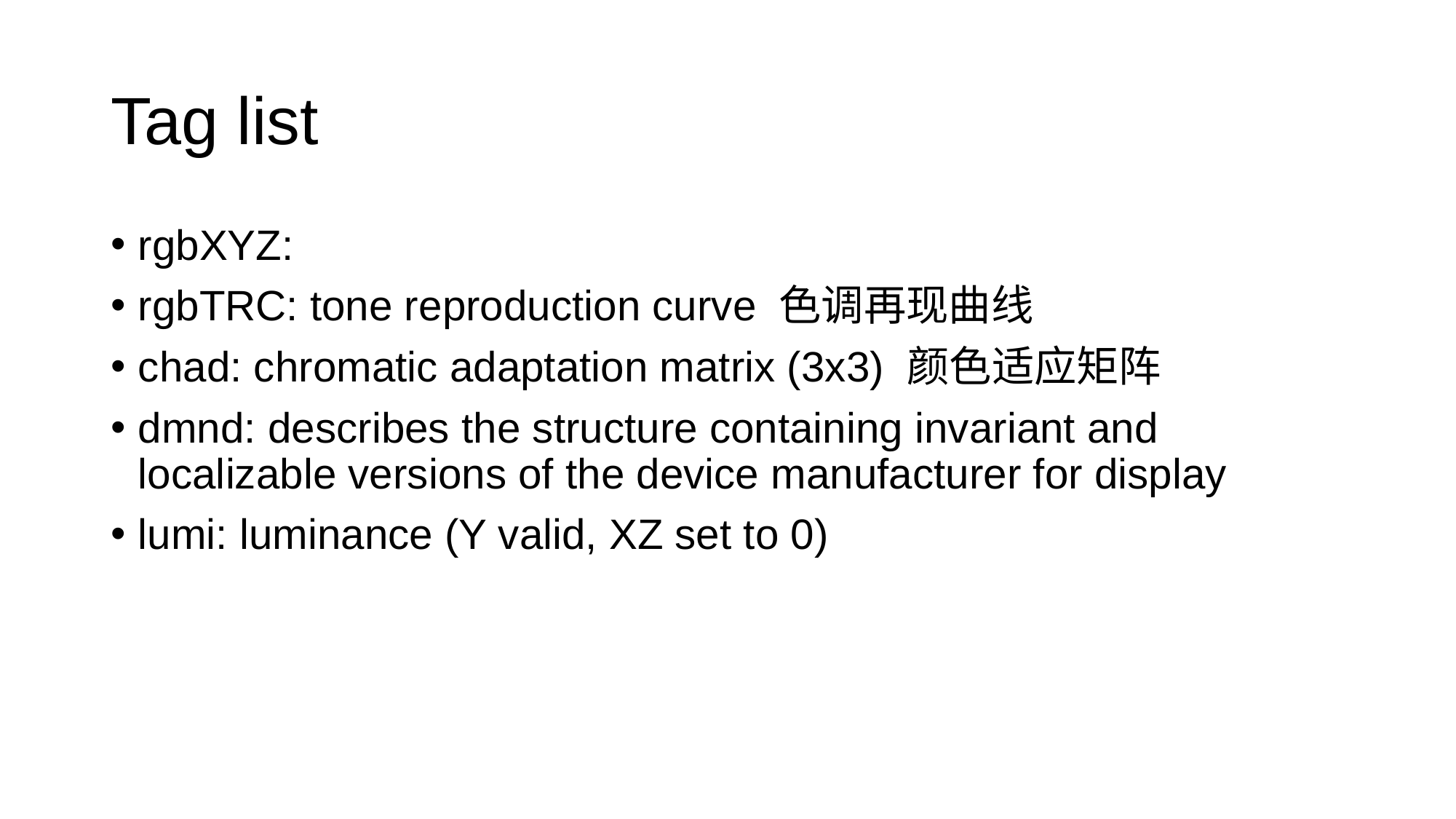

# Tag list
rgbXYZ:
rgbTRC: tone reproduction curve 色调再现曲线
chad: chromatic adaptation matrix (3x3) 颜色适应矩阵
dmnd: describes the structure containing invariant and localizable versions of the device manufacturer for display
lumi: luminance (Y valid, XZ set to 0)